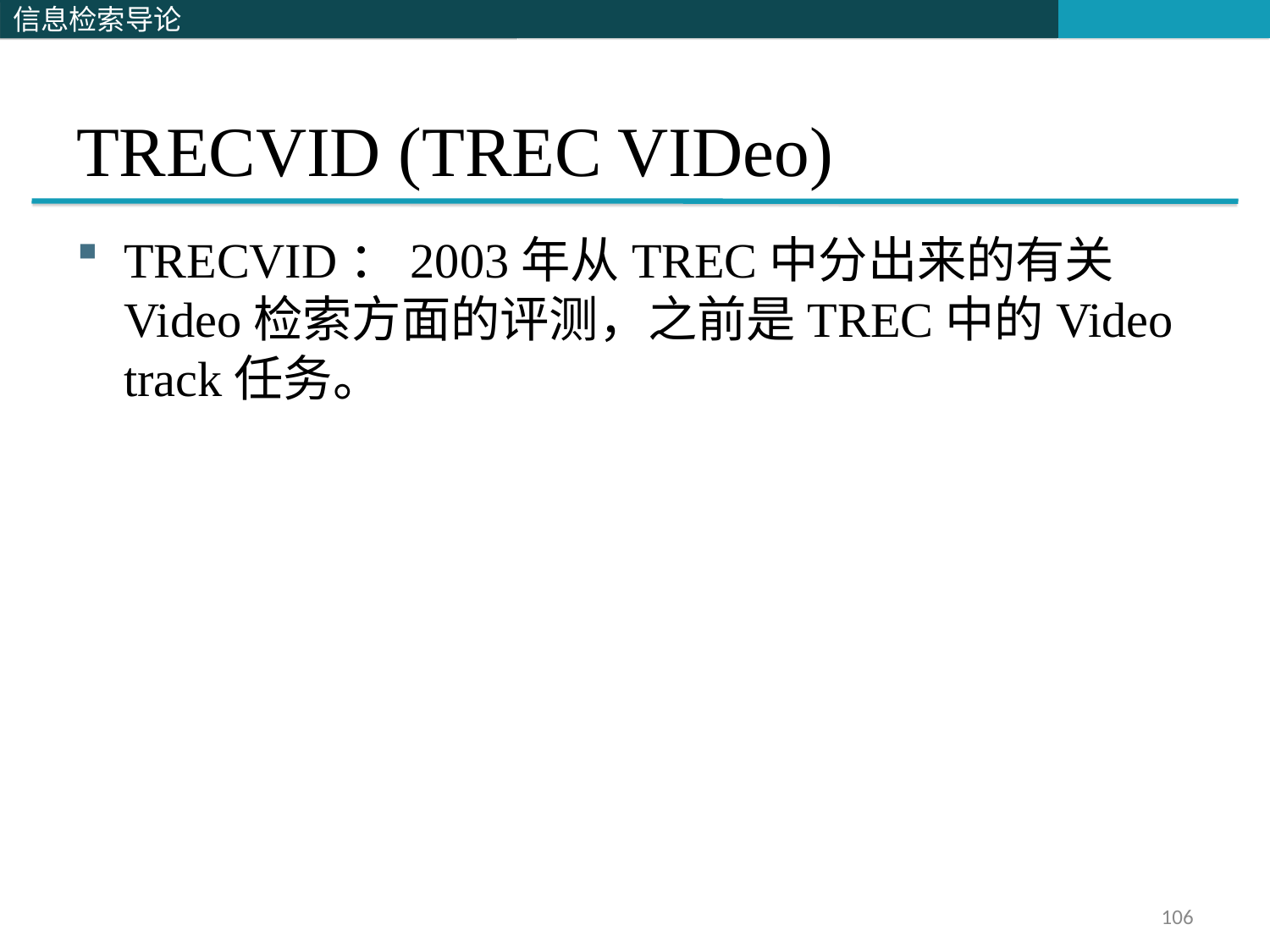

# TRECVID (TREC VIDeo)
TRECVID：2003年从TREC中分出来的有关Video检索方面的评测，之前是TREC中的Video track任务。
106